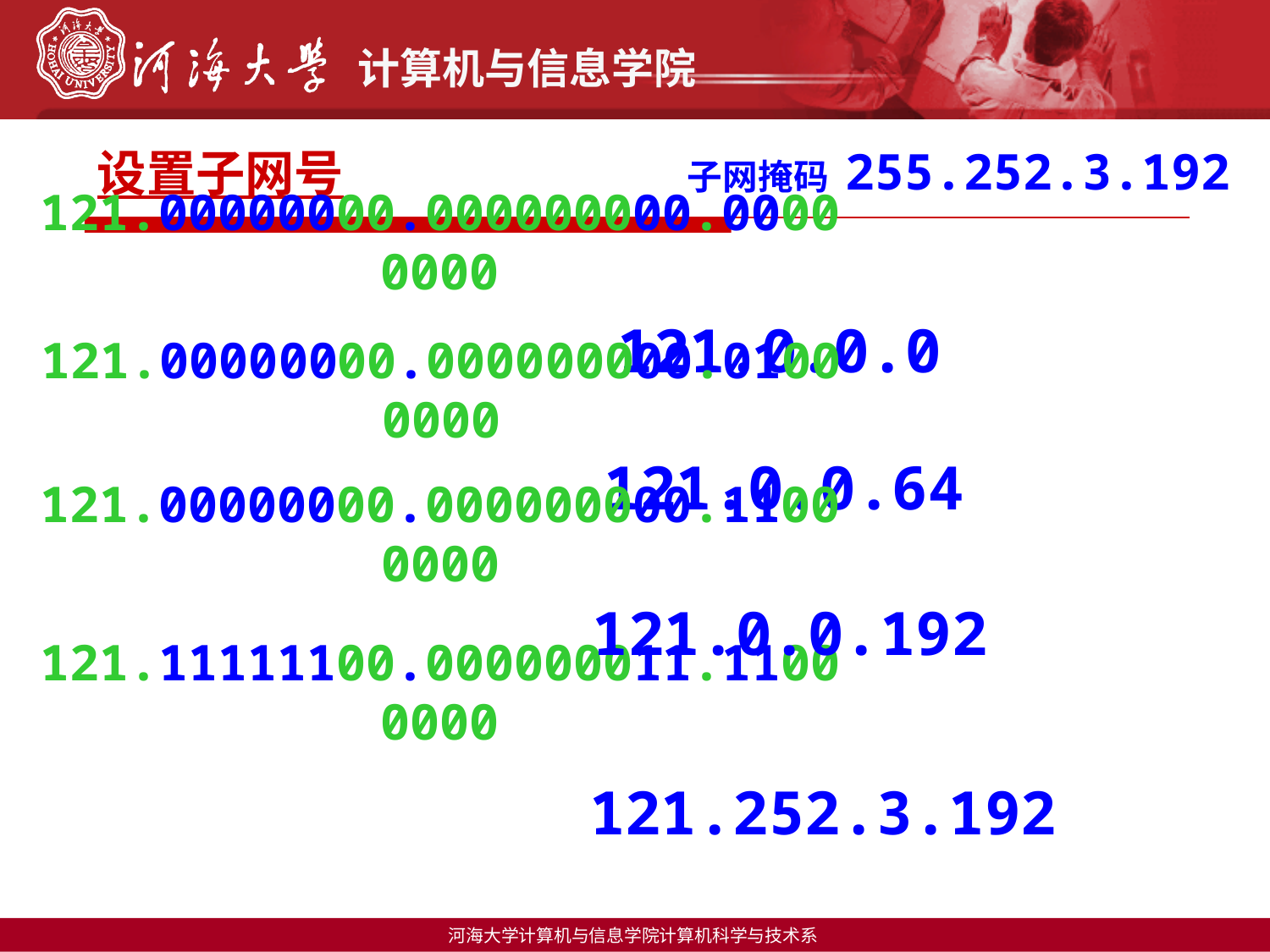

子网掩码 255.252.3.192
设置子网号
121.00000000.000000000.00000000

121.0.0.0

121.00000000.000000000.01000000
121.0.0.64
121.00000000.000000000.11000000
121.0.0.192
121.11111100.000000011.11000000

121.252.3.192